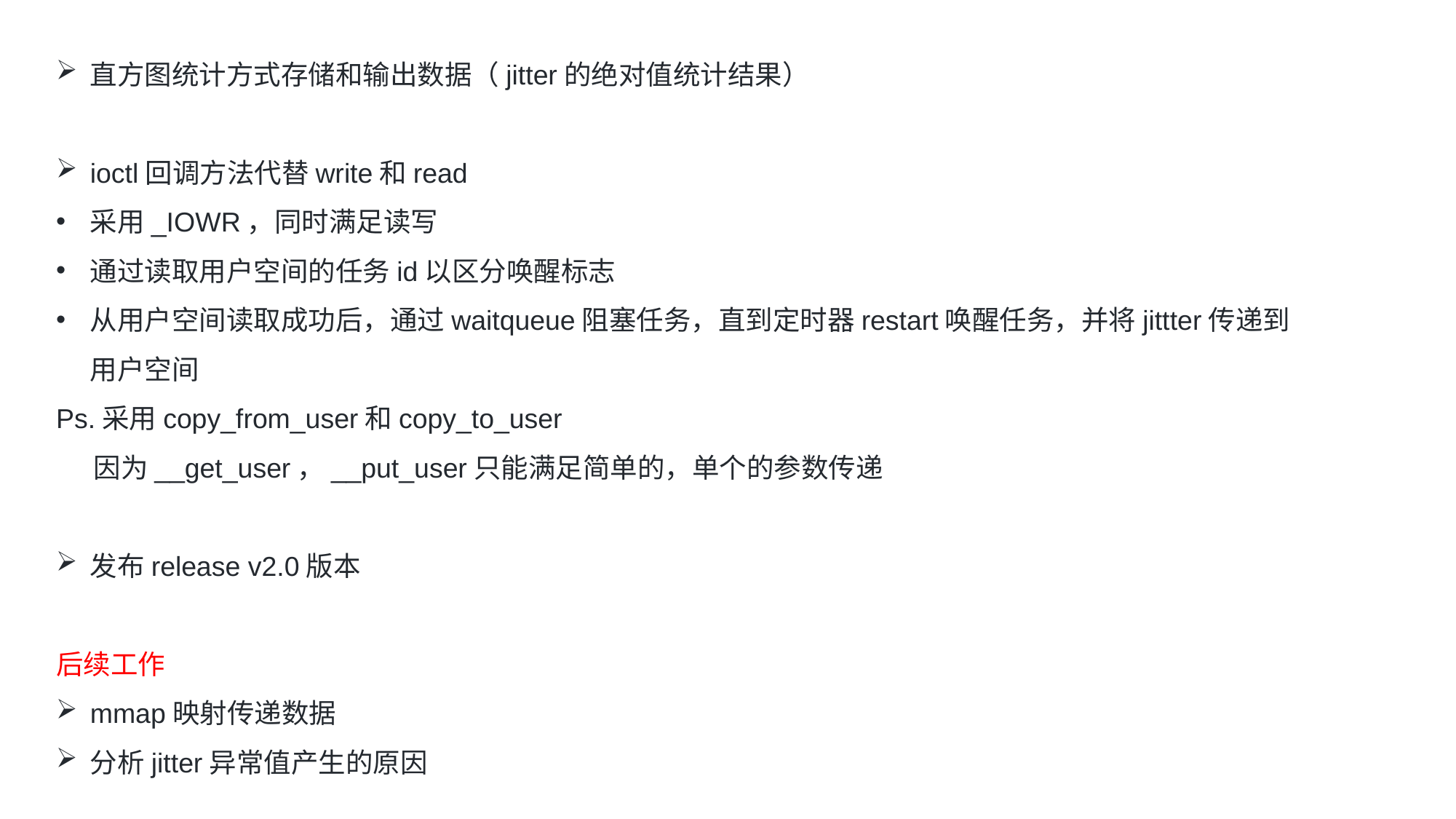

直方图统计方式存储和输出数据（jitter的绝对值统计结果）

ioctl回调方法代替write和read
采用_IOWR，同时满足读写
通过读取用户空间的任务id以区分唤醒标志
从用户空间读取成功后，通过waitqueue阻塞任务，直到定时器restart唤醒任务，并将jittter传递到用户空间
Ps.采用copy_from_user和copy_to_user
     因为__get_user，__put_user只能满足简单的，单个的参数传递

发布release v2.0版本

后续工作
mmap映射传递数据
分析jitter异常值产生的原因